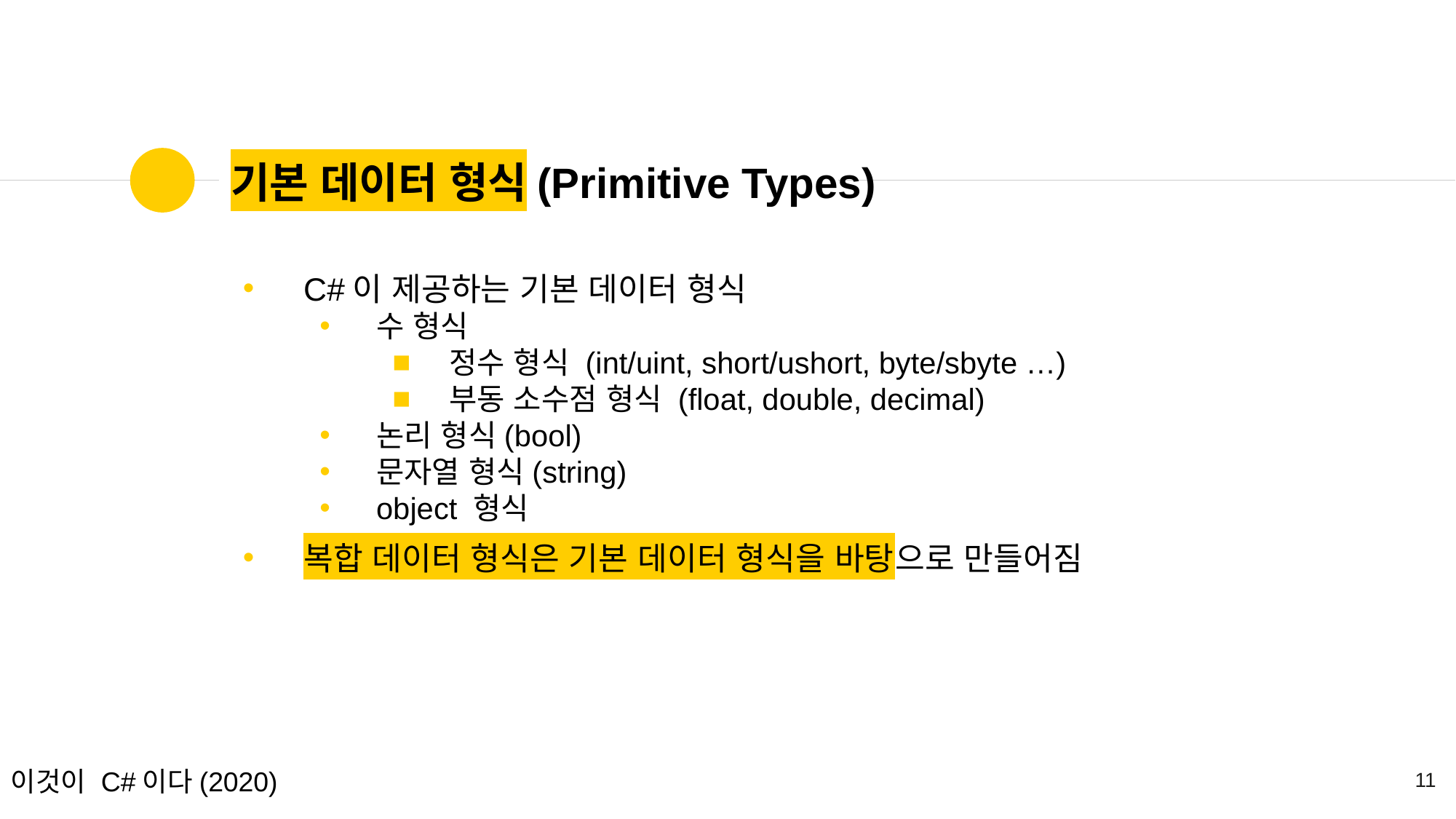

# 기본 데이터 형식(Primitive Types)
C#이 제공하는 기본 데이터 형식
수 형식
정수 형식 (int/uint, short/ushort, byte/sbyte …)
부동 소수점 형식 (float, double, decimal)
논리 형식(bool)
문자열 형식(string)
object 형식
복합 데이터 형식은 기본 데이터 형식을 바탕으로 만들어짐

11
이것이 C#이다(2020)